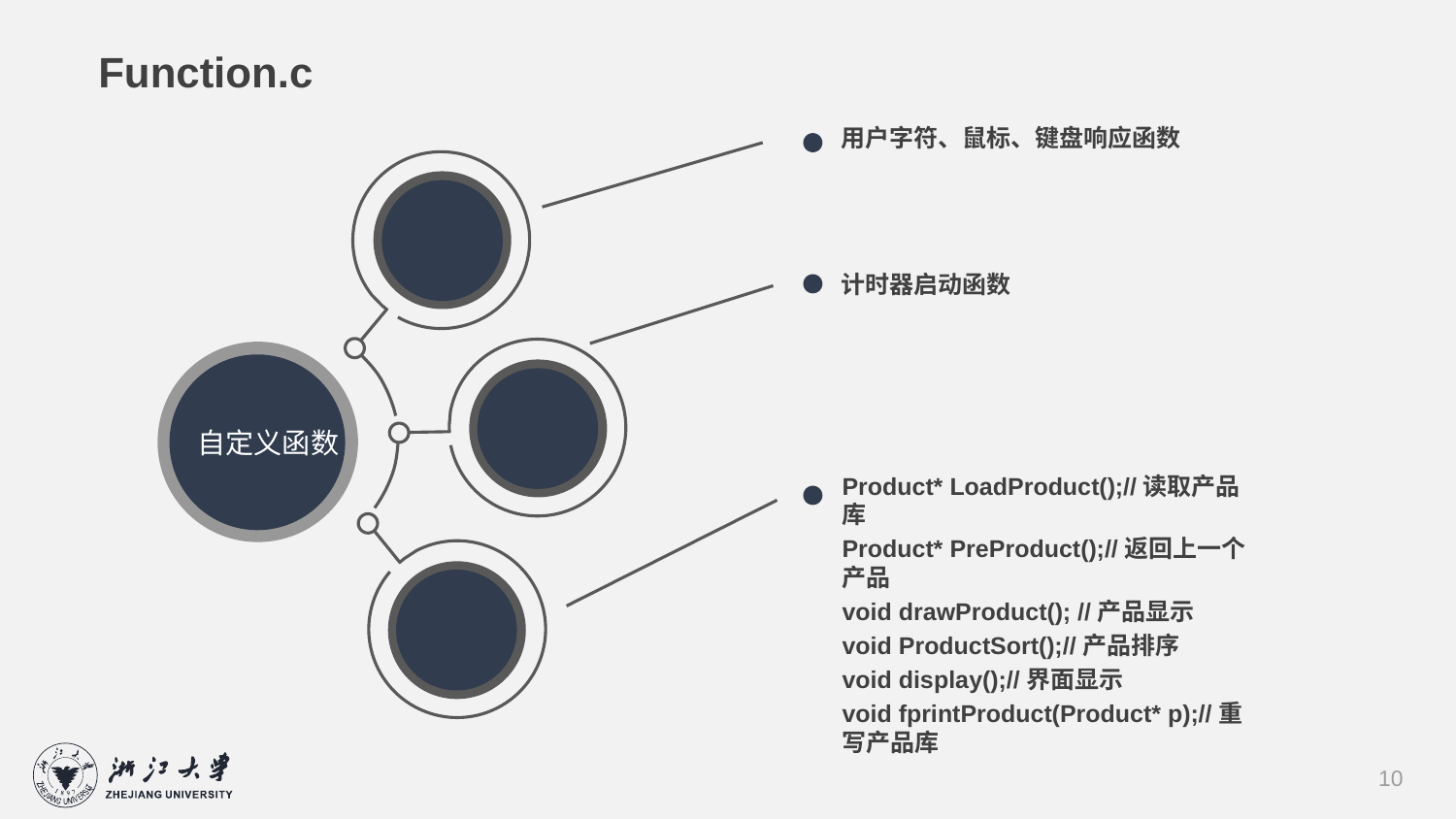

Function.c
用户字符、鼠标、键盘响应函数

计时器启动函数

自定义函数
Product* LoadProduct();//读取产品库
Product* PreProduct();//返回上一个产品
void drawProduct(); //产品显示
void ProductSort();//产品排序
void display();//界面显示
void fprintProduct(Product* p);//重写产品库

10